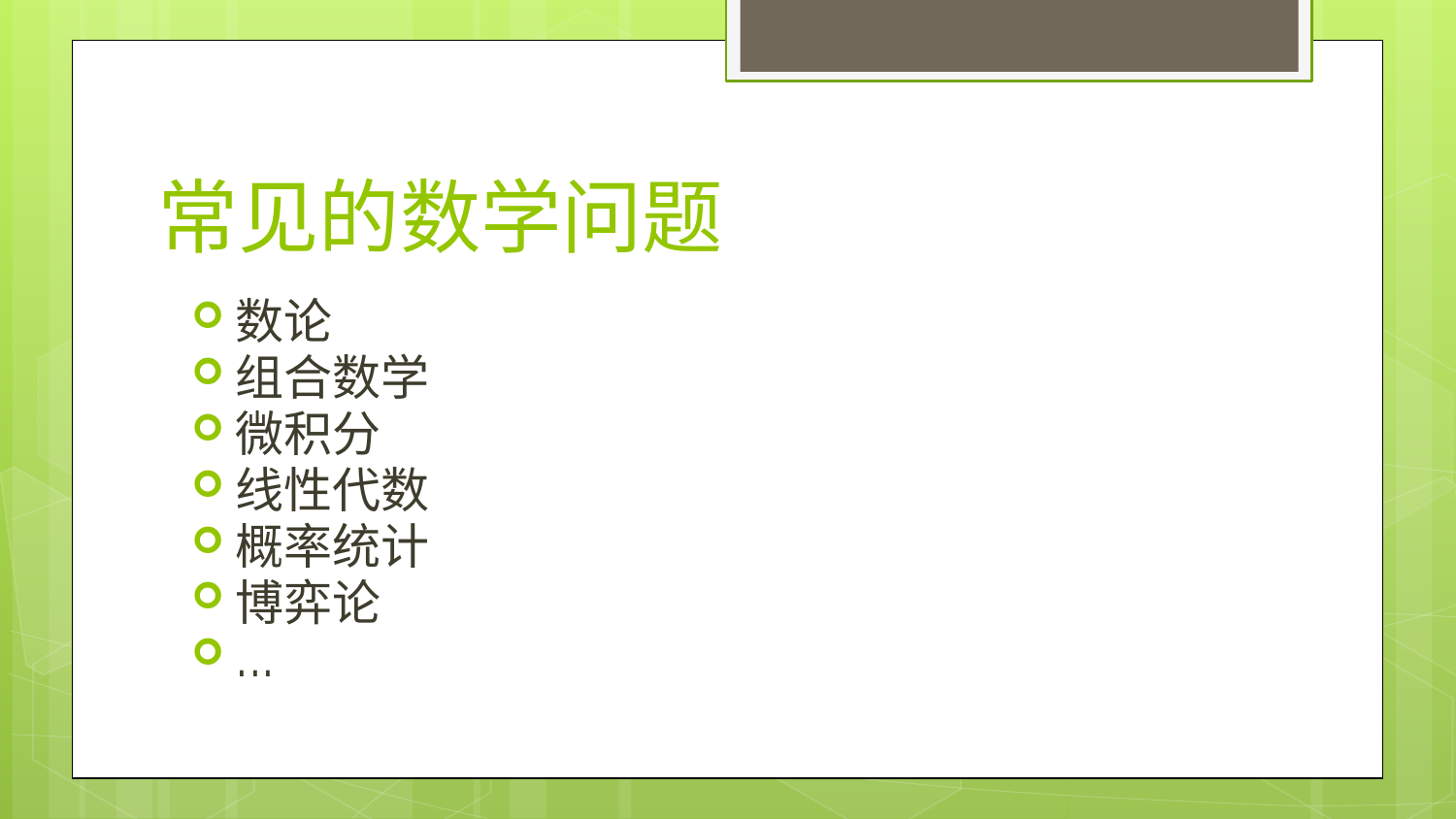

# 常见的数学问题
数论
组合数学
微积分
线性代数
概率统计
博弈论
...